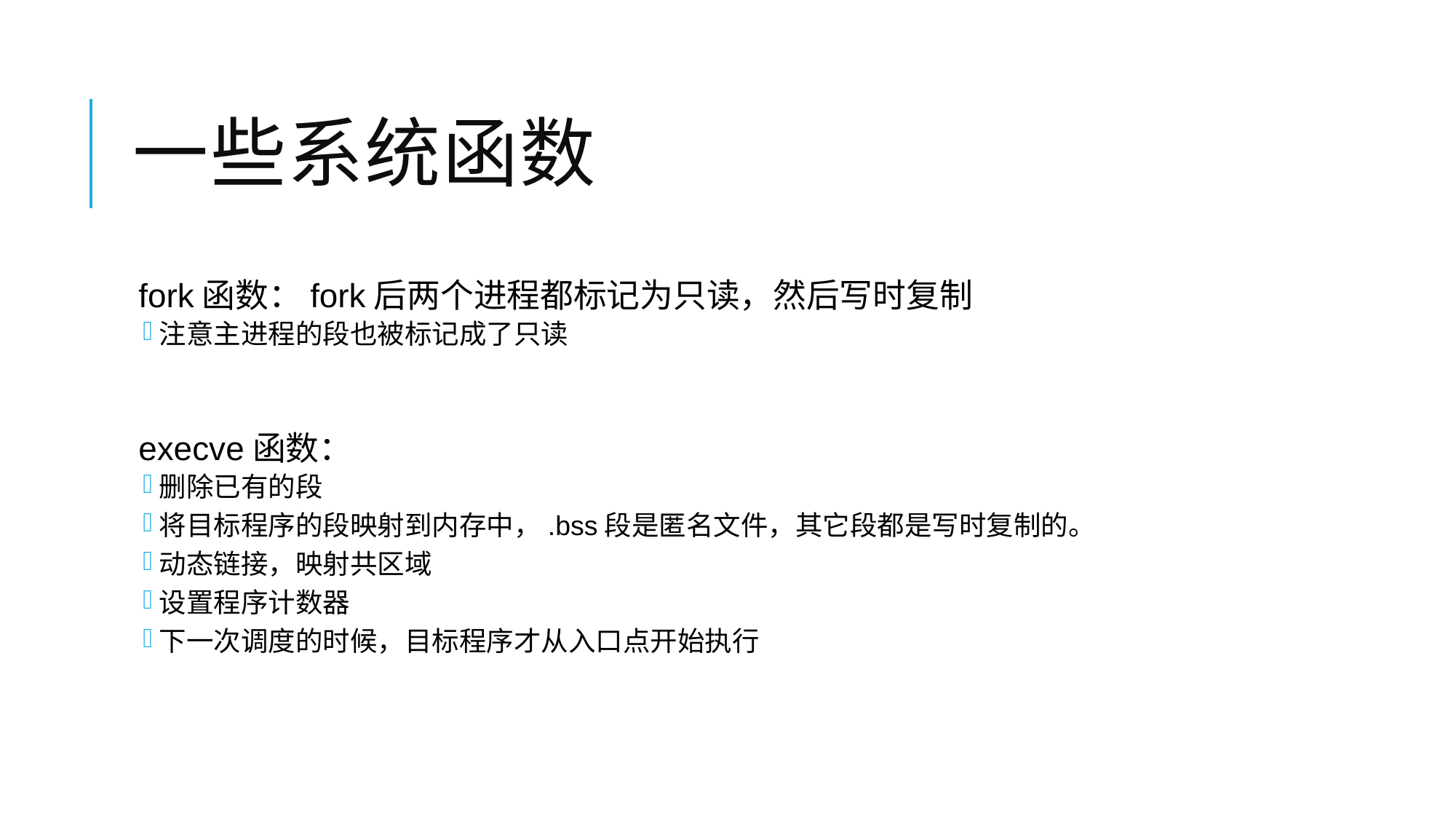

# 一些系统函数
fork函数：fork后两个进程都标记为只读，然后写时复制
注意主进程的段也被标记成了只读

execve函数：
删除已有的段
将目标程序的段映射到内存中，.bss段是匿名文件，其它段都是写时复制的。
动态链接，映射共区域
设置程序计数器
下一次调度的时候，目标程序才从入口点开始执行